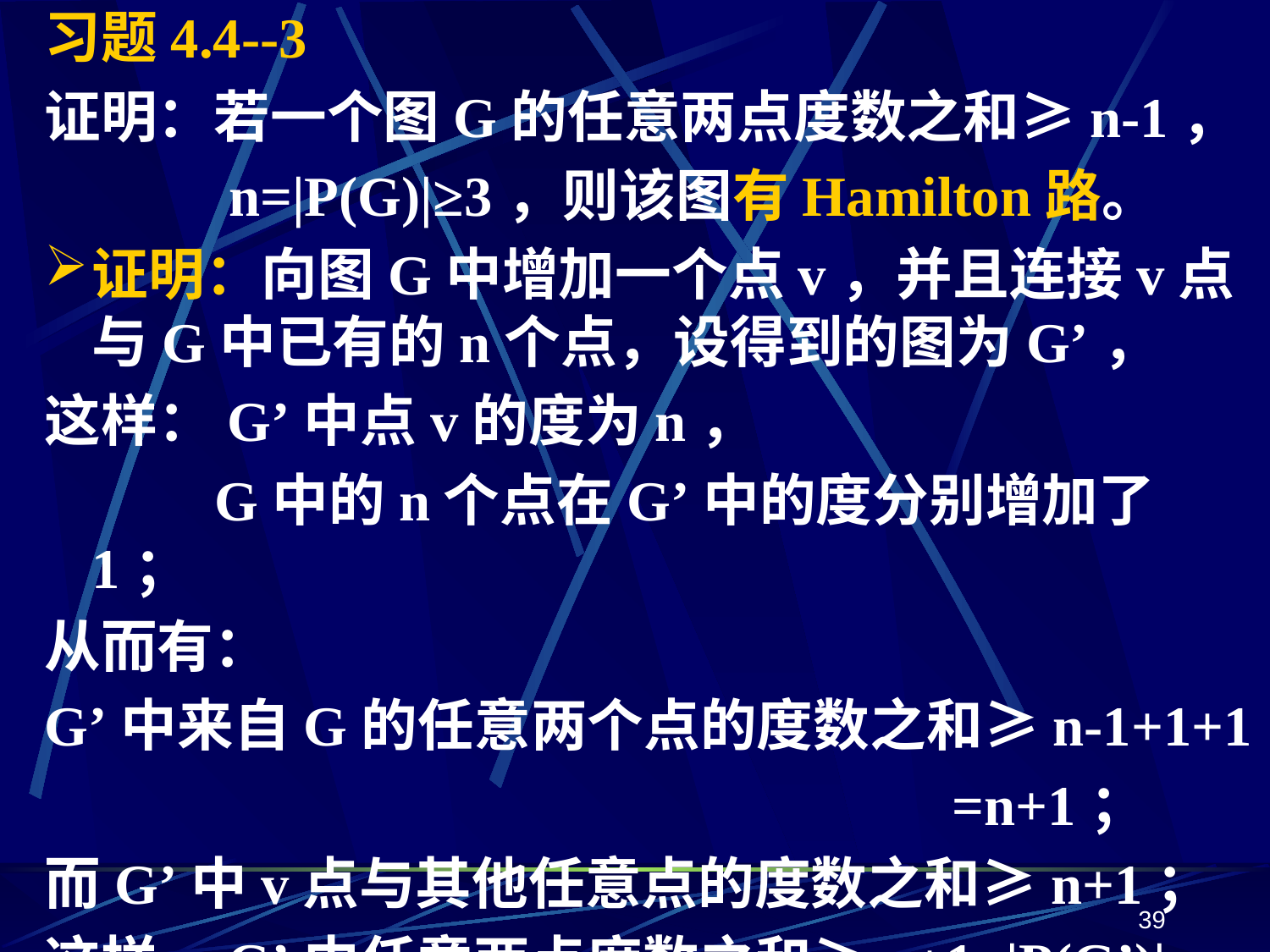

习题4.4--3
证明：若一个图G的任意两点度数之和≥n-1，
             n=|P(G)|≥3，则该图有Hamilton路。
证明：向图G中增加一个点v，并且连接v点与G中已有的n个点，设得到的图为G’，
这样：G’中点v的度为n，
            G中的n个点在G’中的度分别增加了1；
从而有：
G’中来自G的任意两个点的度数之和≥n-1+1+1
                                                                =n+1；
而G’中v点与其他任意点的度数之和≥n+1；
这样，G’中任意两点度数之和≥n+1=|P(G’)|。
39